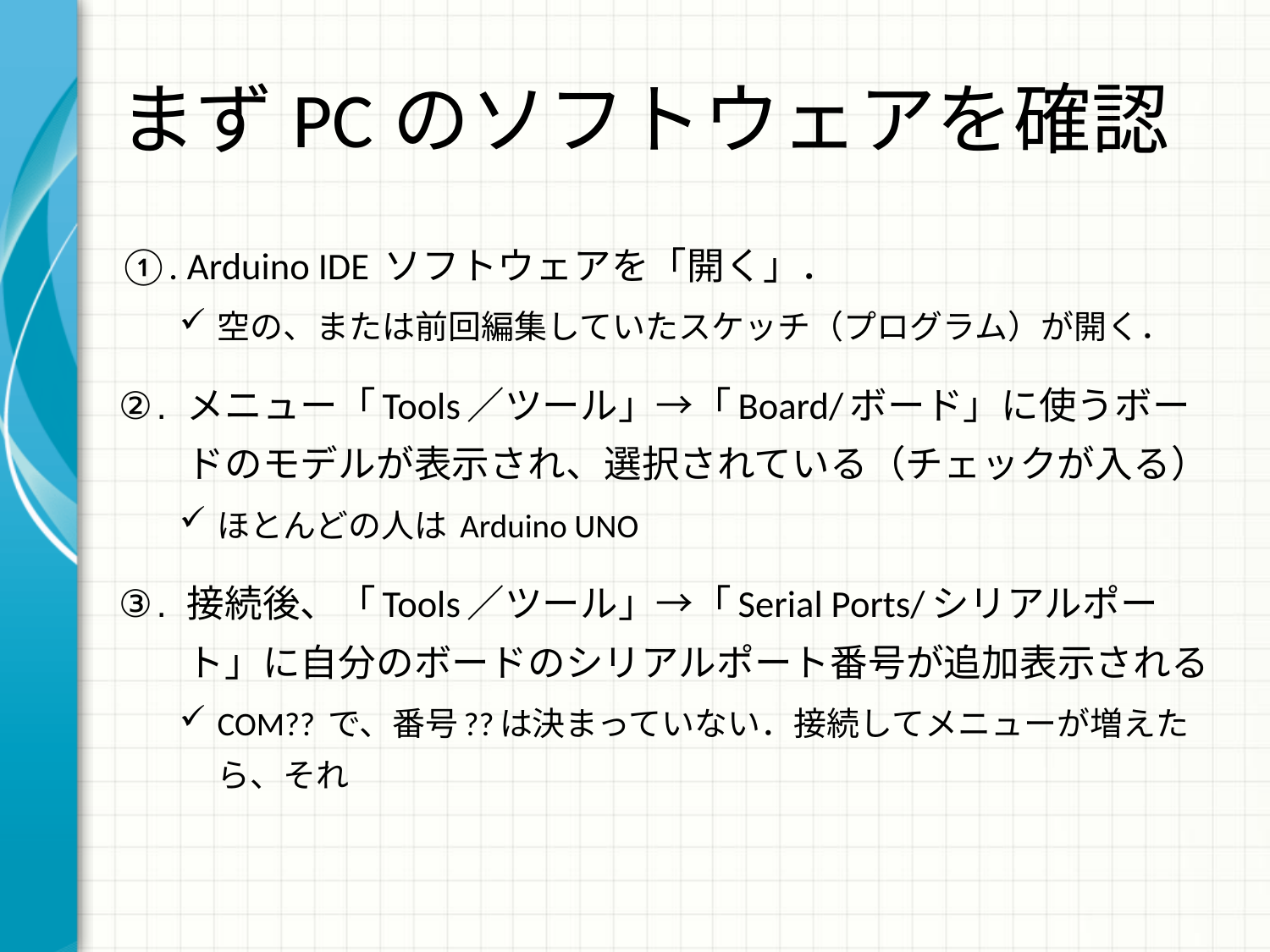

# まずPCのソフトウェアを確認
Arduino IDE ソフトウェアを「開く」．
空の、または前回編集していたスケッチ（プログラム）が開く．
メニュー「Tools／ツール」→「Board/ボード」に使うボードのモデルが表示され、選択されている（チェックが入る）
ほとんどの人は Arduino UNO
接続後、「Tools／ツール」→「Serial Ports/シリアルポート」に自分のボードのシリアルポート番号が追加表示される
COM?? で、番号??は決まっていない．接続してメニューが増えたら、それ